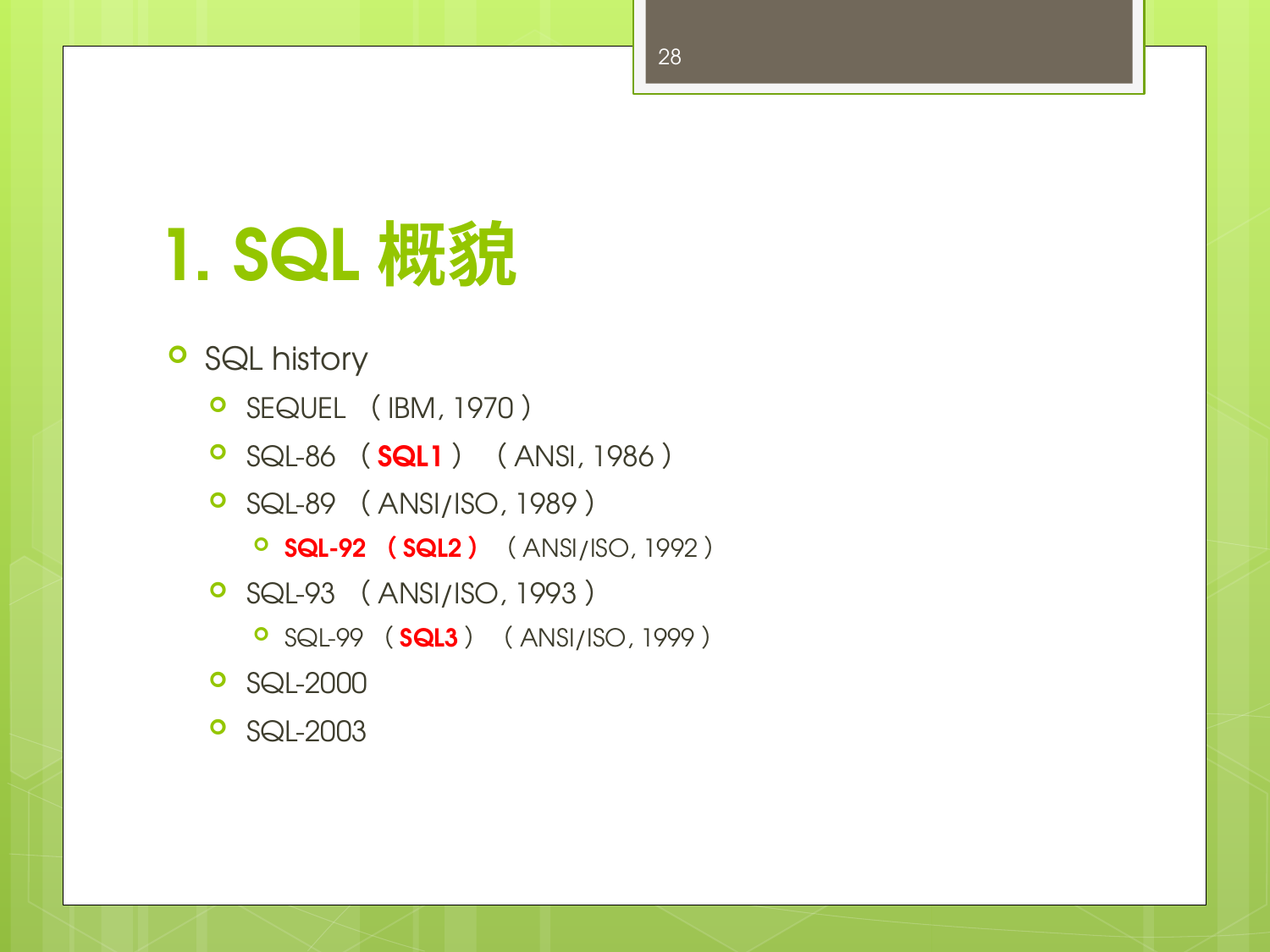

28
# 1. SQL概貌
SQL history
SEQUEL（IBM, 1970）
SQL-86（SQL1）（ANSI, 1986）
SQL-89（ANSI/ISO, 1989）
SQL-92（SQL2）（ANSI/ISO, 1992）
SQL-93（ANSI/ISO, 1993）
SQL-99（SQL3）（ANSI/ISO, 1999）
SQL-2000
SQL-2003